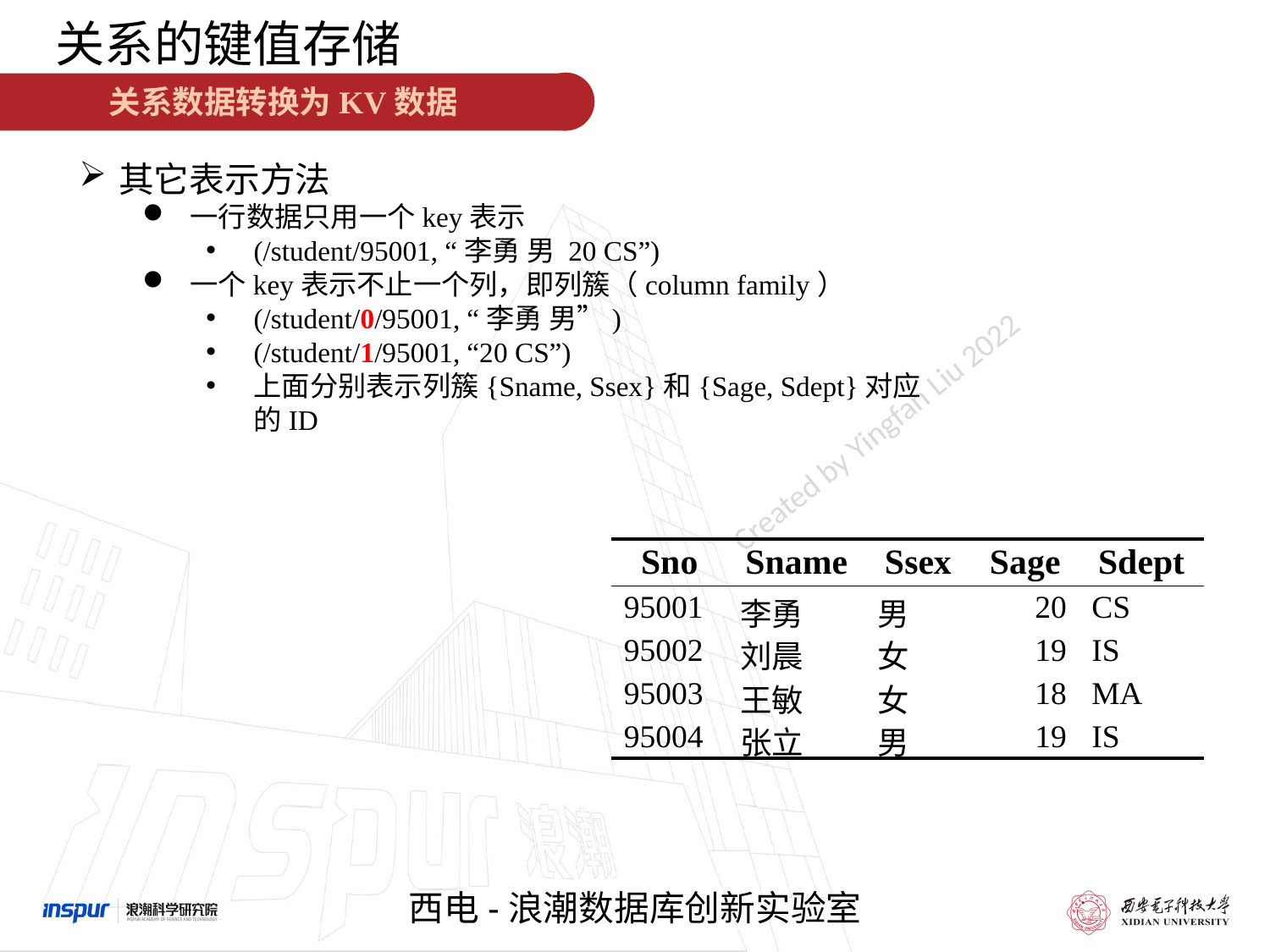

关系的键值存储

关系数据转换为KV数据
其它表示方法
一行数据只用一个key表示
(/student/95001, “李勇 男 20 CS”)
一个key表示不止一个列，即列簇（column family）
(/student/0/95001, “李勇 男”)
(/student/1/95001, “20 CS”)
上面分别表示列簇{Sname, Ssex}和{Sage, Sdept}对应的ID
| Sno | Sname | Ssex | Sage | Sdept |
| --- | --- | --- | --- | --- |
| 95001 | 李勇 | 男 | 20 | CS |
| 95002 | 刘晨 | 女 | 19 | IS |
| 95003 | 王敏 | 女 | 18 | MA |
| 95004 | 张立 | 男 | 19 | IS |